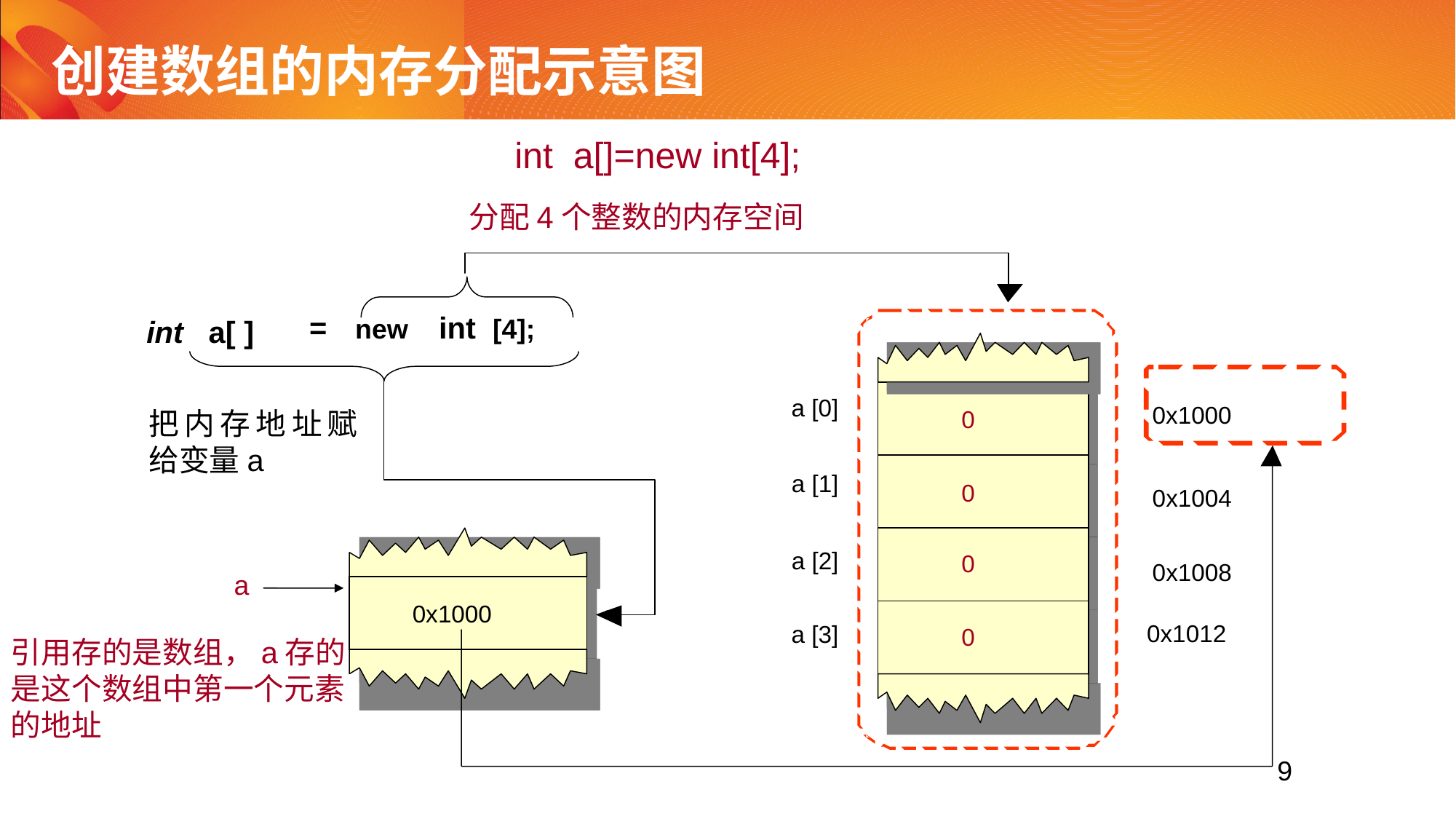

创建数组的内存分配示意图
int  a[]=new int[4];
分配4个整数的内存空间

new    int  [4];
=

0
0
0
0

int   a[ ]

0x1000
0x1004
0x1008
0x1012

a [0]
a [1]
a [2]
a [3]
把内存地址赋给变量a

a

0x1000
引用存的是数组，a存的是这个数组中第一个元素的地址